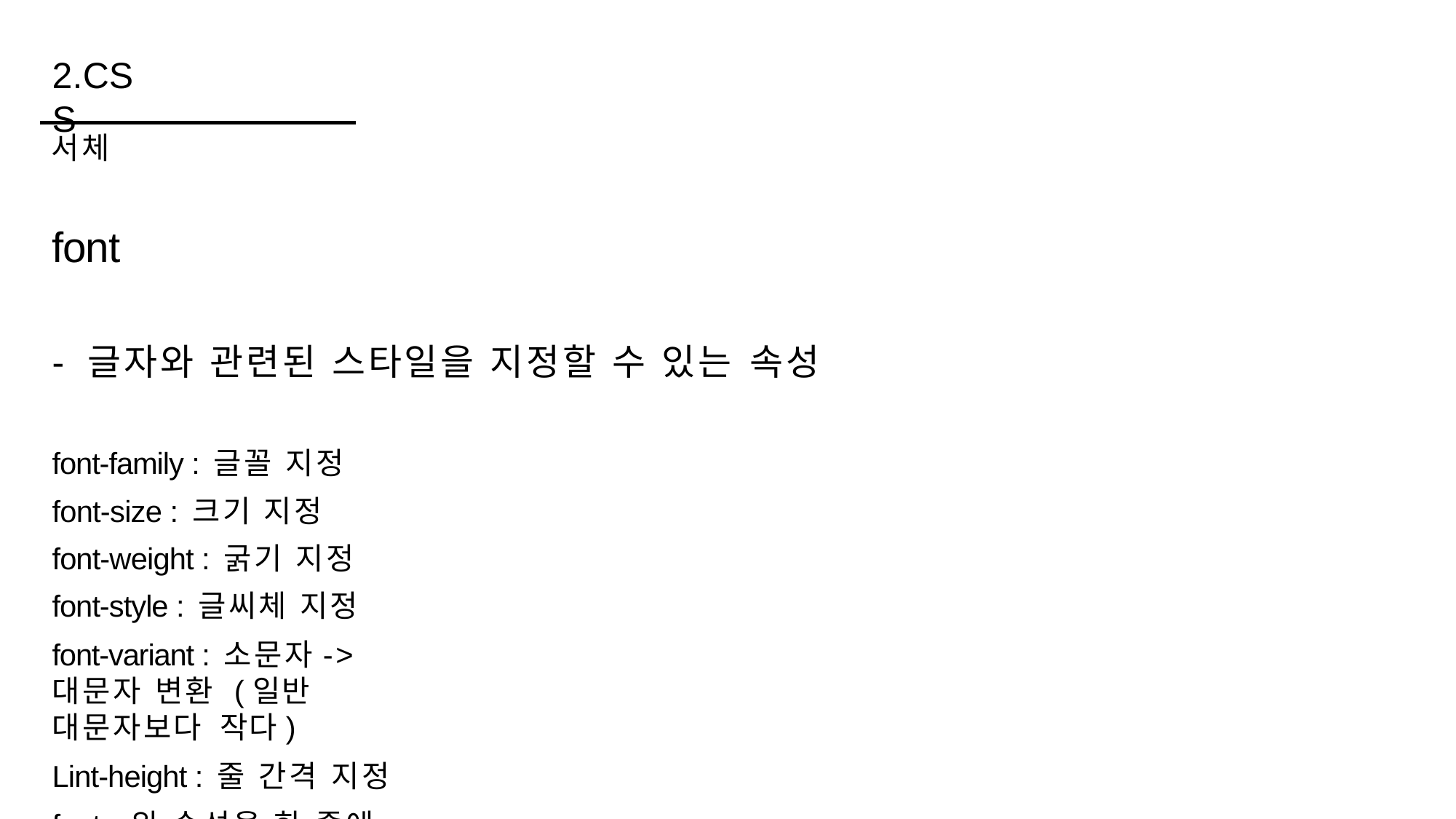

# 2.CSS

서체

font

- 글자와 관련된 스타일을 지정할 수 있는 속성

font-family : 글꼴 지정  font-size : 크기 지정
font-weight : 굵기 지정  font-style : 글씨체 지정
font-variant : 소문자->대문자 변환 (일반 대문자보다 작다)
Lint-height : 줄 간격 지정
font : 위 속성을 한 줄에 모두 지정(font-size/font-family 생략 불가)